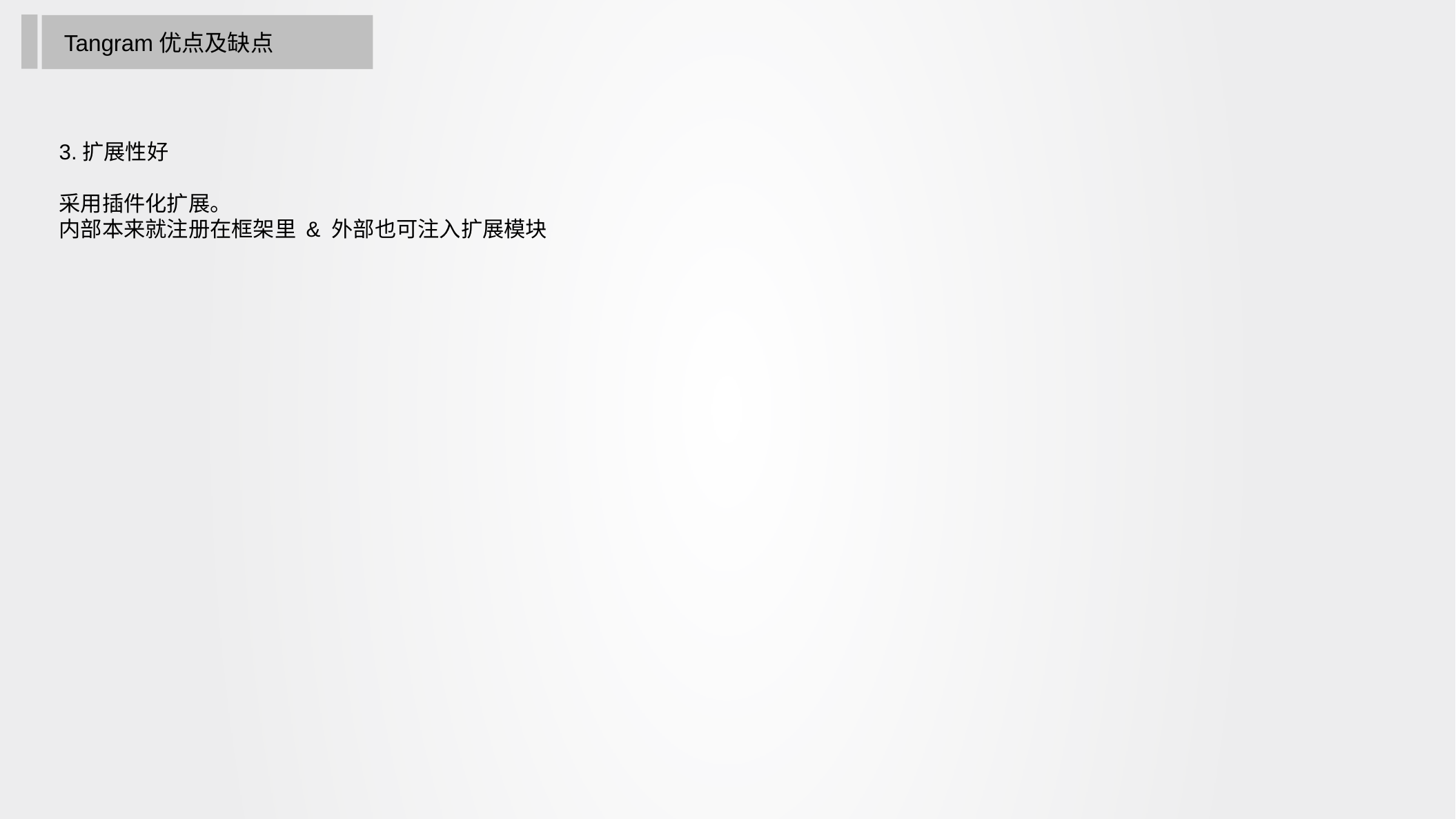

Tangram优点及缺点

3.扩展性好

采用插件化扩展。
内部本来就注册在框架里 & 外部也可注入扩展模块